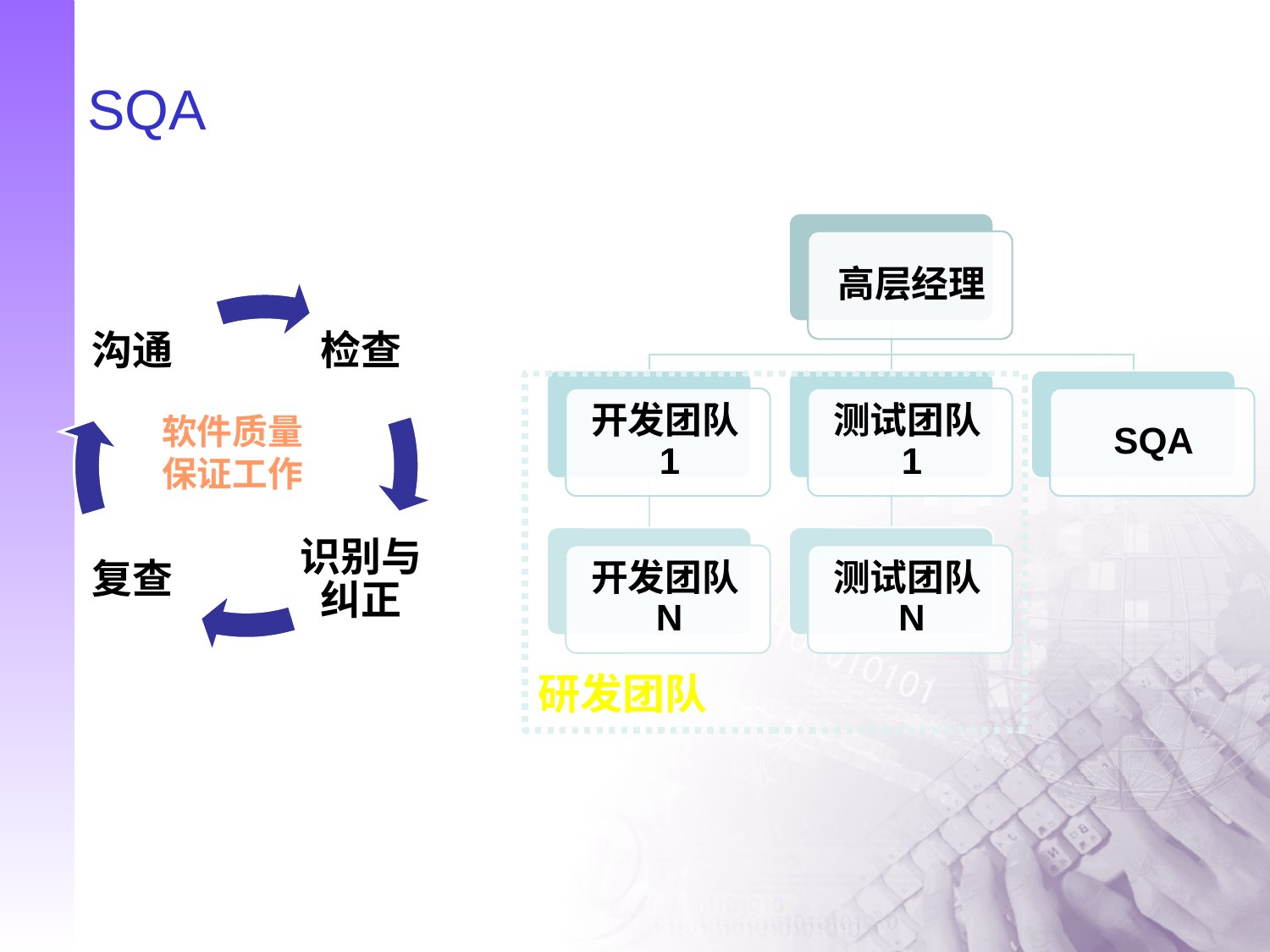

SQA
高层经理
开发团队1
开发团队N
测试团队1
测试团队N
SQA

研发团队
检查
识别与纠正
复查
沟通

软件质量
保证工作